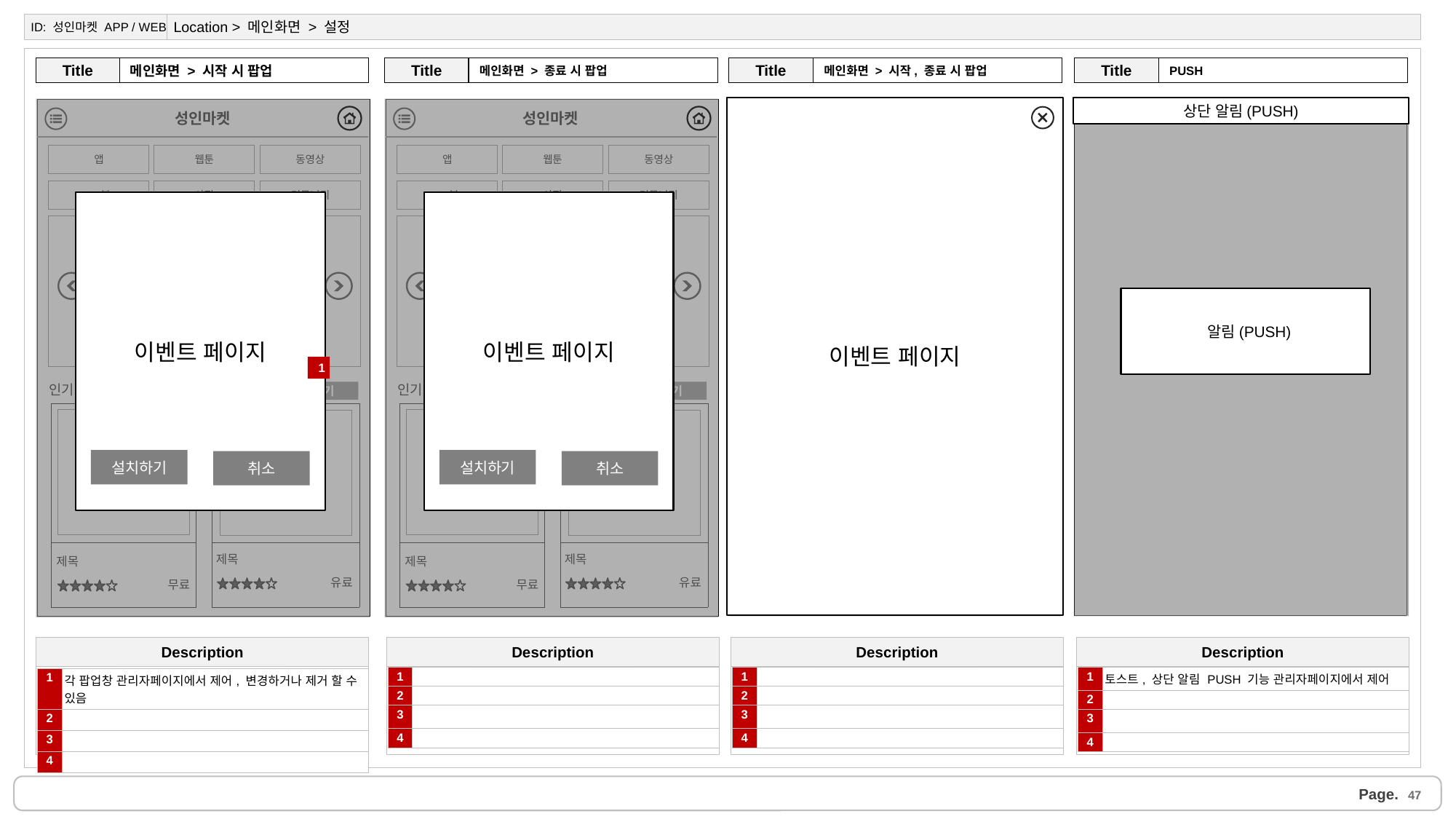

ID: 성인마켓 APP / WEB
Location > 메인화면 > 설정
메인화면 > 시작 시 팝업
Title
메인화면 > 종료 시 팝업
Title
메인화면 > 시작, 종료 시 팝업
Title
PUSH
Title
XXX 운세
성인마켓
성인마켓
이벤트 페이지

상단 알림(PUSH)
|  |
| --- |
|  |
| --- |

|  |
| --- |
|  |
| --- |

| 종합운세 | 애정궁합 | 퓨전운세 | 타로카드 | 꿈해몽 |
| --- | --- | --- | --- | --- |
앱
웹툰
동영상
E-북
사진
커뮤니티
앱
웹툰
동영상
E-북
사진
커뮤니티
이벤트 페이지
이벤트 페이지

광고 이미지
광고 이미지
월간 운세
(이벤트)
오늘의 운세
(이벤트)

 알림(PUSH)
추천 운세
1
토정비결
평생사주
부적보기
이름풀이
이번주
로또운세
타로
연애궁합
인기 앱
인기 앱
더보기
더보기
|  |
| --- |
|  |
|  |
| --- |
|  |
|  |
| --- |
|  |
|  |
| --- |
|  |
이미지
이미지
이미지
이미지
설치하기
설치하기
취소
취소
제목
제목
제목
제목
POINT 충전하기
유료
유료
무료
무료

Description

Description

Description

Description

| 1 |  |
| --- | --- |
| 2 |  |
| 3 |  |
| 4 |  |
| 1 |  |
| --- | --- |
| 2 |  |
| 3 |  |
| 4 |  |
| 1 | 토스트, 상단 알림 PUSH 기능 관리자페이지에서 제어 |
| --- | --- |
| 2 |  |
| 3 |  |
| 4 |  |
| 1 | 각 팝업창 관리자페이지에서 제어, 변경하거나 제거 할 수 있음 |
| --- | --- |
| 2 |  |
| 3 |  |
| 4 |  |
47